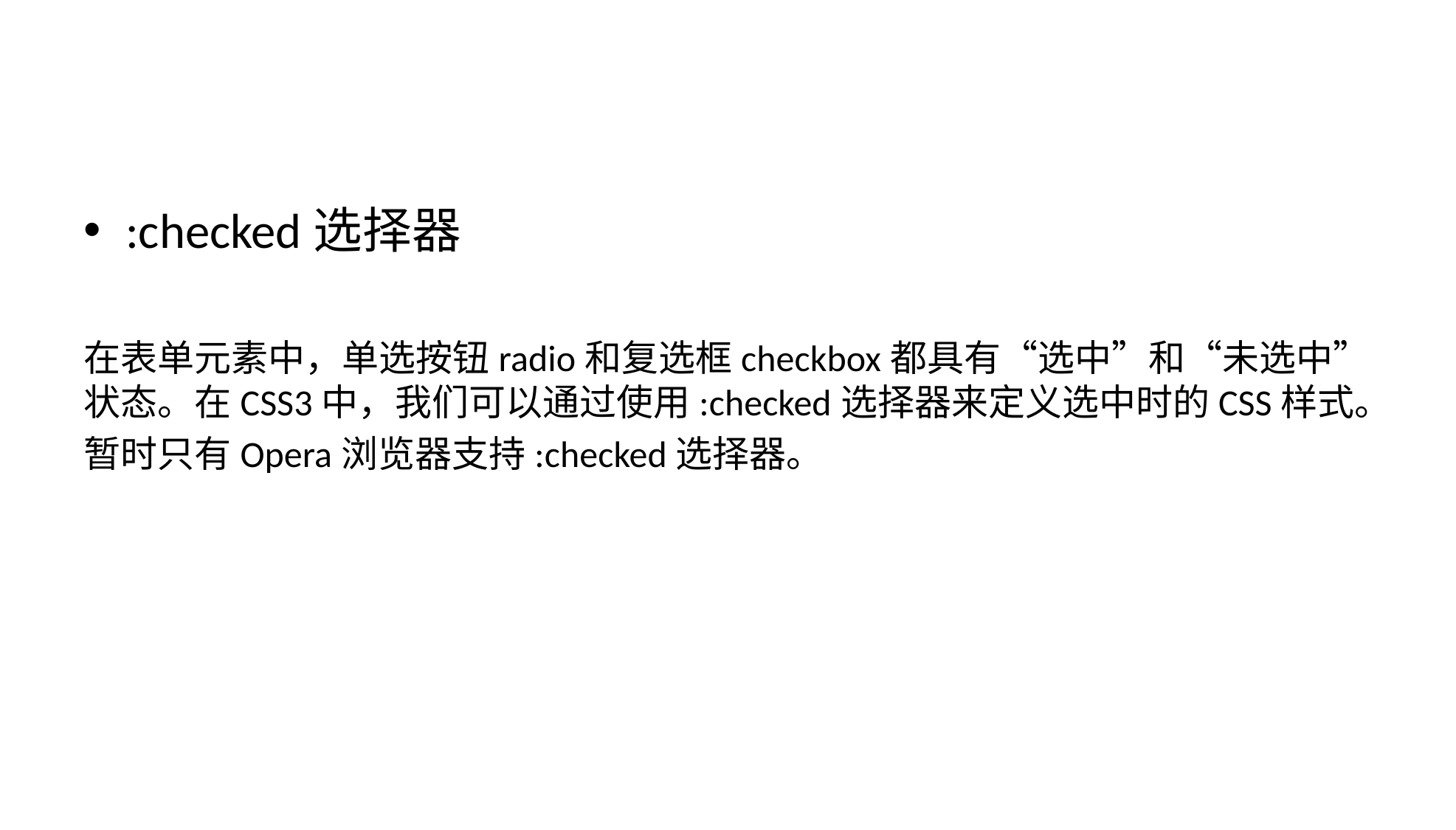

#
:checked选择器

在表单元素中，单选按钮radio和复选框checkbox都具有“选中”和“未选中”状态。在CSS3中，我们可以通过使用:checked选择器来定义选中时的CSS样式。
暂时只有Opera浏览器支持:checked选择器。